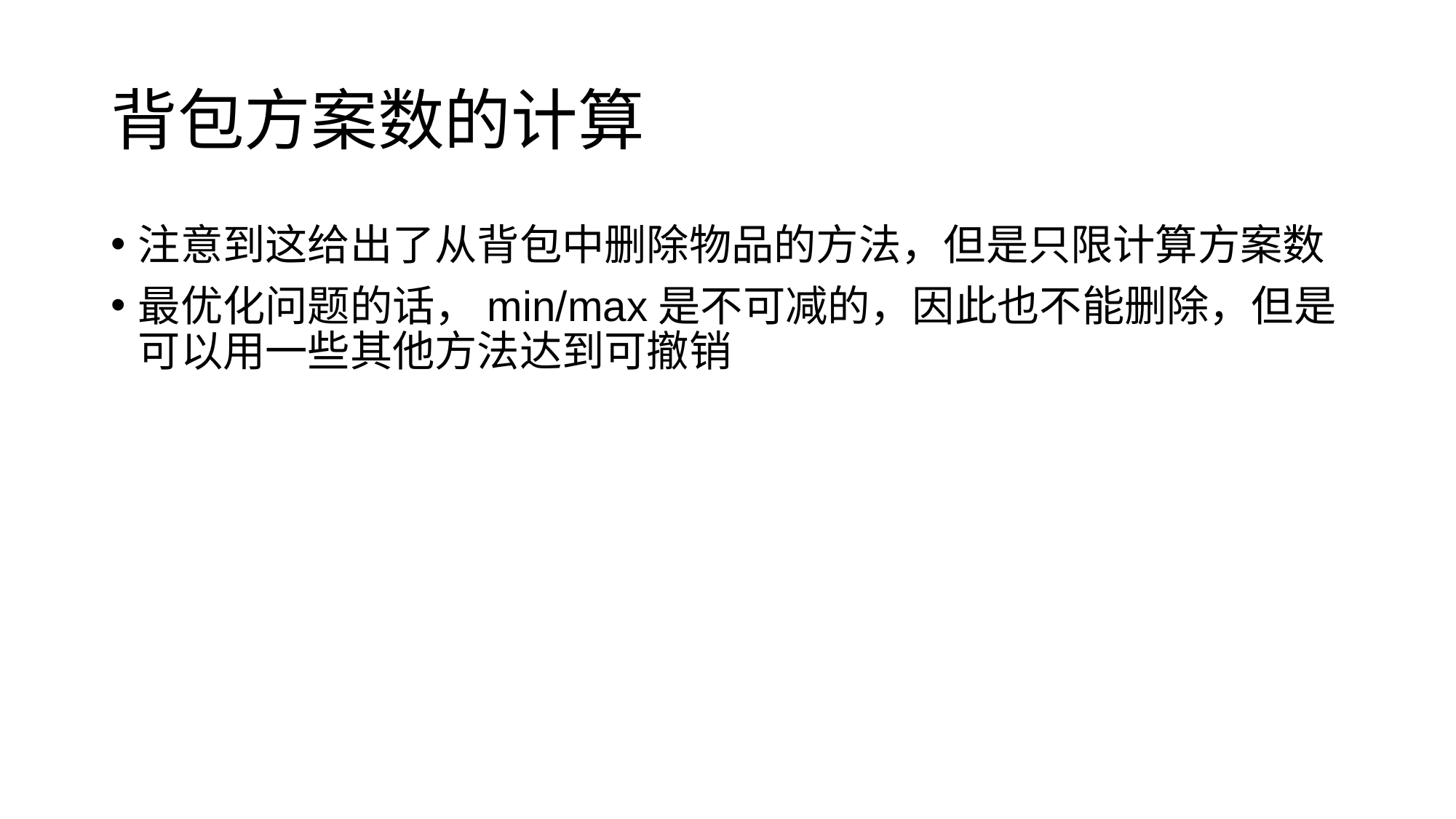

# 背包方案数的计算
注意到这给出了从背包中删除物品的方法，但是只限计算方案数
最优化问题的话，min/max是不可减的，因此也不能删除，但是可以用一些其他方法达到可撤销